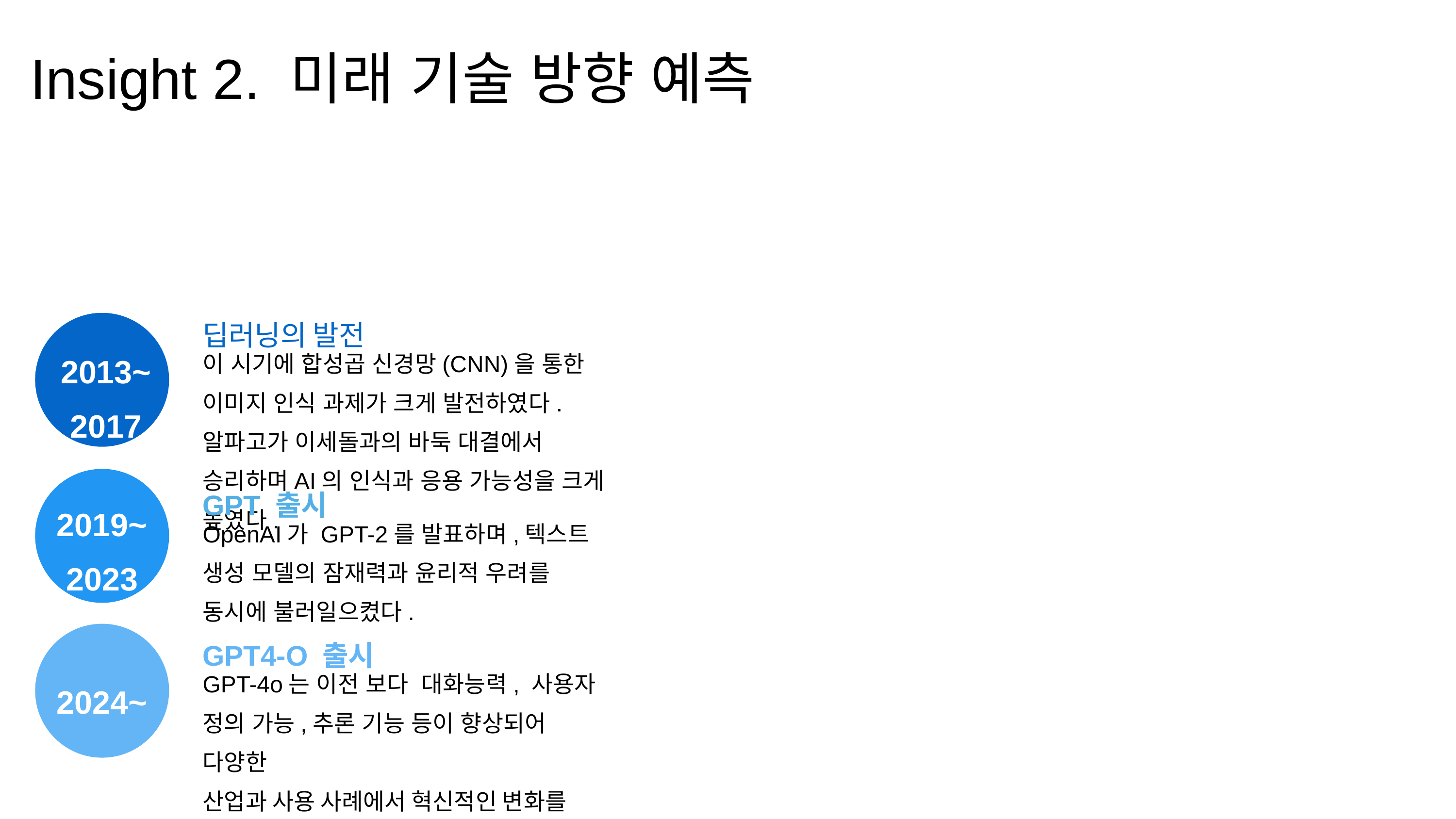

Insight 2. 미래 기술 방향 예측
딥러닝의 발전

2013~
2017
이 시기에 합성곱 신경망(CNN)을 통한
이미지 인식 과제가 크게 발전하였다.
알파고가 이세돌과의 바둑 대결에서 승리하며AI의 인식과 응용 가능성을 크게 높였다.

GPT 출시
2019~
2023
OpenAI가 GPT-2를 발표하며,텍스트 생성 모델의 잠재력과 윤리적 우려를
동시에 불러일으켰다.

GPT4-O 출시
GPT-4o는 이전 보다  대화능력, 사용자 정의 가능,추론 기능 등이 향상되어 다양한
산업과 사용 사례에서 혁신적인 변화를
가져올 수 있다.
2024~